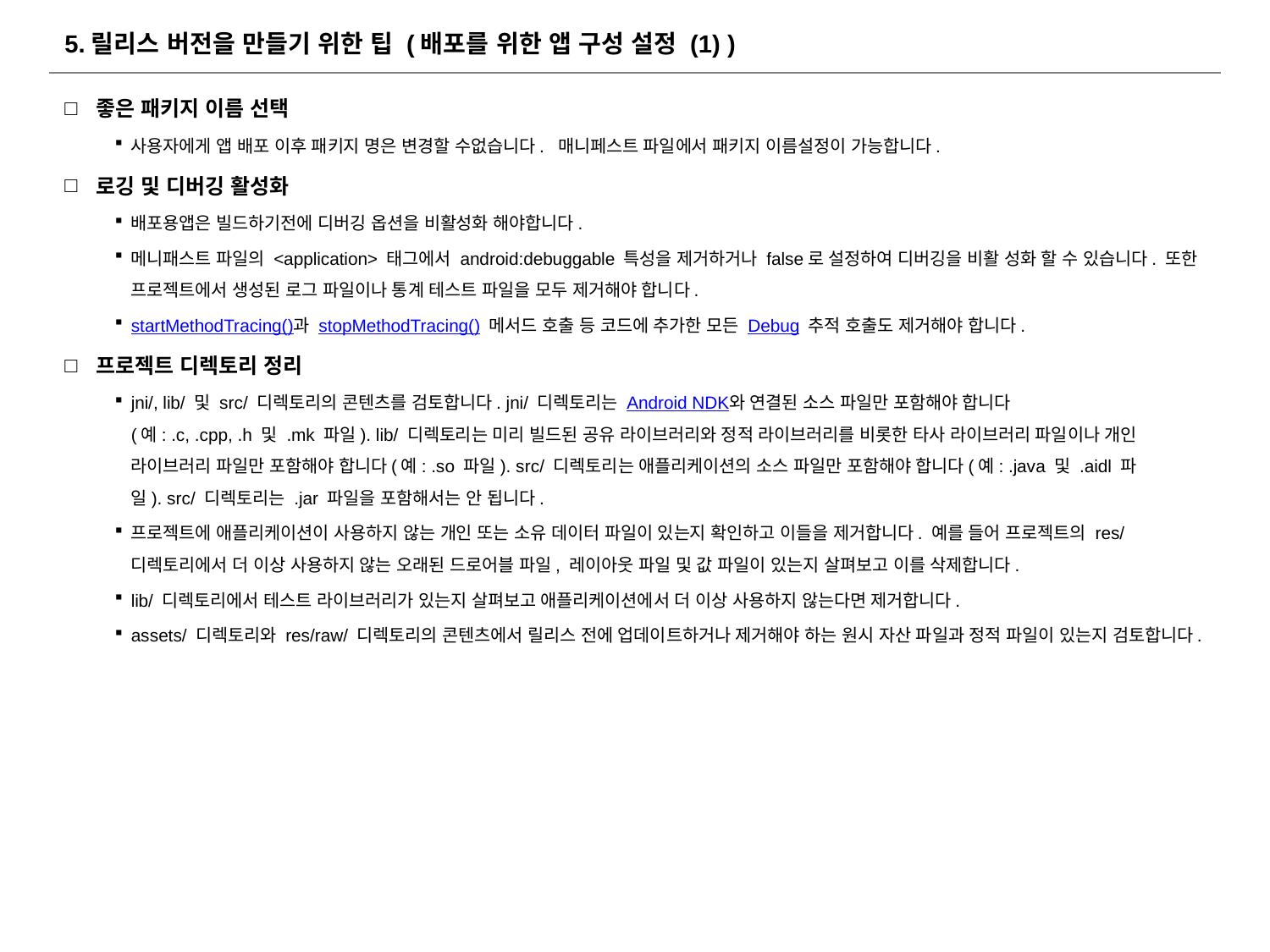

# 5.릴리스 버전을 만들기 위한 팁 (배포를 위한 앱 구성 설정 (1) )
좋은 패키지 이름 선택
사용자에게 앱 배포 이후 패키지 명은 변경할 수없습니다.  매니페스트 파일에서 패키지 이름설정이 가능합니다.
로깅 및 디버깅 활성화
배포용앱은 빌드하기전에 디버깅 옵션을 비활성화 해야합니다.
메니패스트 파일의 <application> 태그에서 android:debuggable 특성을 제거하거나 false로 설정하여 디버깅을 비활 성화 할 수 있습니다. 또한 프로젝트에서 생성된 로그 파일이나 통계 테스트 파일을 모두 제거해야 합니다.
startMethodTracing()과 stopMethodTracing() 메서드 호출 등 코드에 추가한 모든 Debug 추적 호출도 제거해야 합니다.
프로젝트 디렉토리 정리
jni/, lib/ 및 src/ 디렉토리의 콘텐츠를 검토합니다. jni/ 디렉토리는 Android NDK와 연결된 소스 파일만 포함해야 합니다(예: .c, .cpp, .h 및 .mk 파일). lib/ 디렉토리는 미리 빌드된 공유 라이브러리와 정적 라이브러리를 비롯한 타사 라이브러리 파일이나 개인 라이브러리 파일만 포함해야 합니다(예: .so 파일). src/ 디렉토리는 애플리케이션의 소스 파일만 포함해야 합니다(예: .java 및 .aidl 파일). src/ 디렉토리는 .jar 파일을 포함해서는 안 됩니다.
프로젝트에 애플리케이션이 사용하지 않는 개인 또는 소유 데이터 파일이 있는지 확인하고 이들을 제거합니다. 예를 들어 프로젝트의 res/ 디렉토리에서 더 이상 사용하지 않는 오래된 드로어블 파일, 레이아웃 파일 및 값 파일이 있는지 살펴보고 이를 삭제합니다.
lib/ 디렉토리에서 테스트 라이브러리가 있는지 살펴보고 애플리케이션에서 더 이상 사용하지 않는다면 제거합니다.
assets/ 디렉토리와 res/raw/ 디렉토리의 콘텐츠에서 릴리스 전에 업데이트하거나 제거해야 하는 원시 자산 파일과 정적 파일이 있는지 검토합니다.